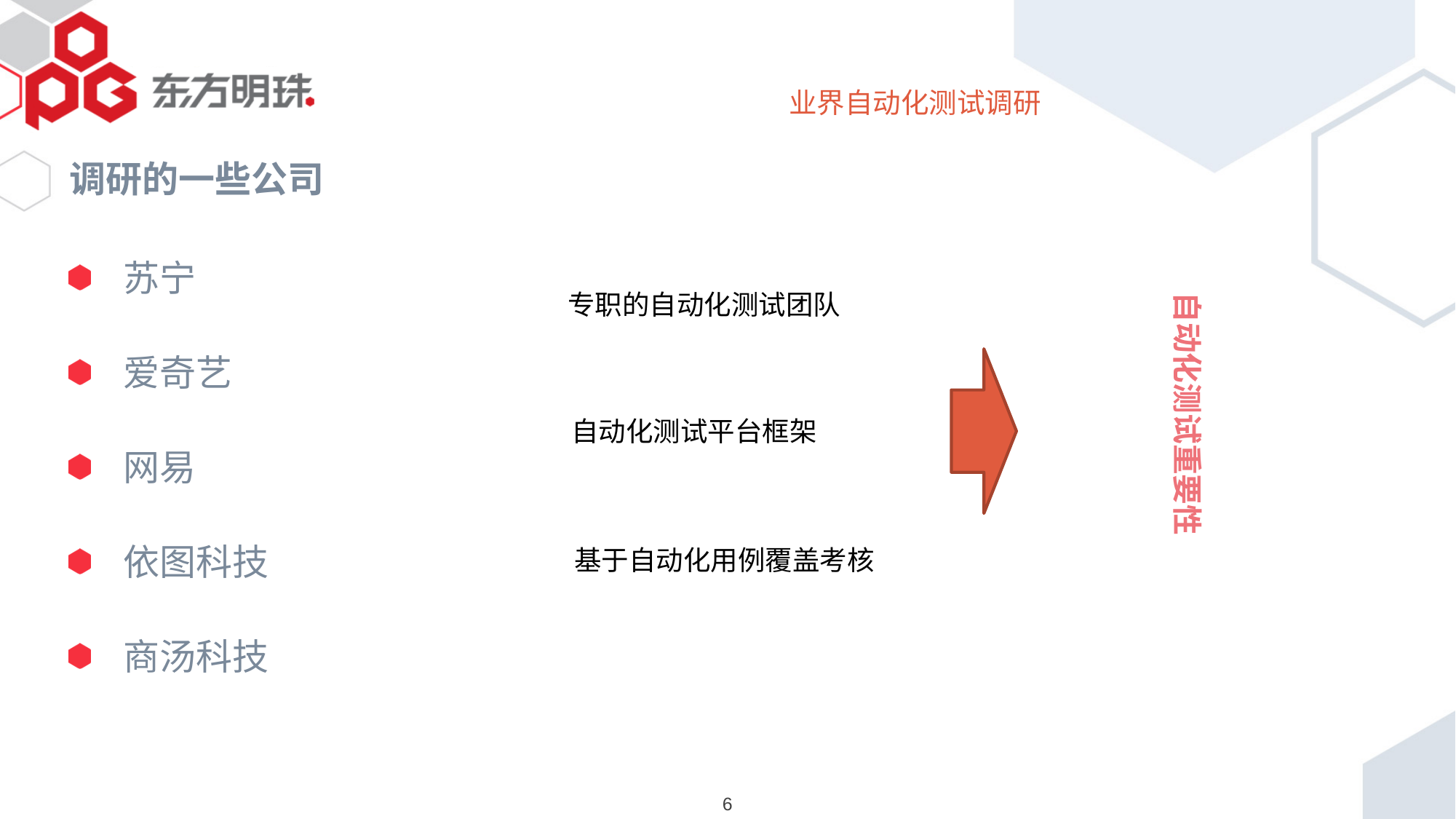

# 业界自动化测试调研
调研的一些公司
苏宁
爱奇艺
网易
依图科技
商汤科技

自动化测试重要性
专职的自动化测试团队

自动化测试平台框架
基于自动化用例覆盖考核
6